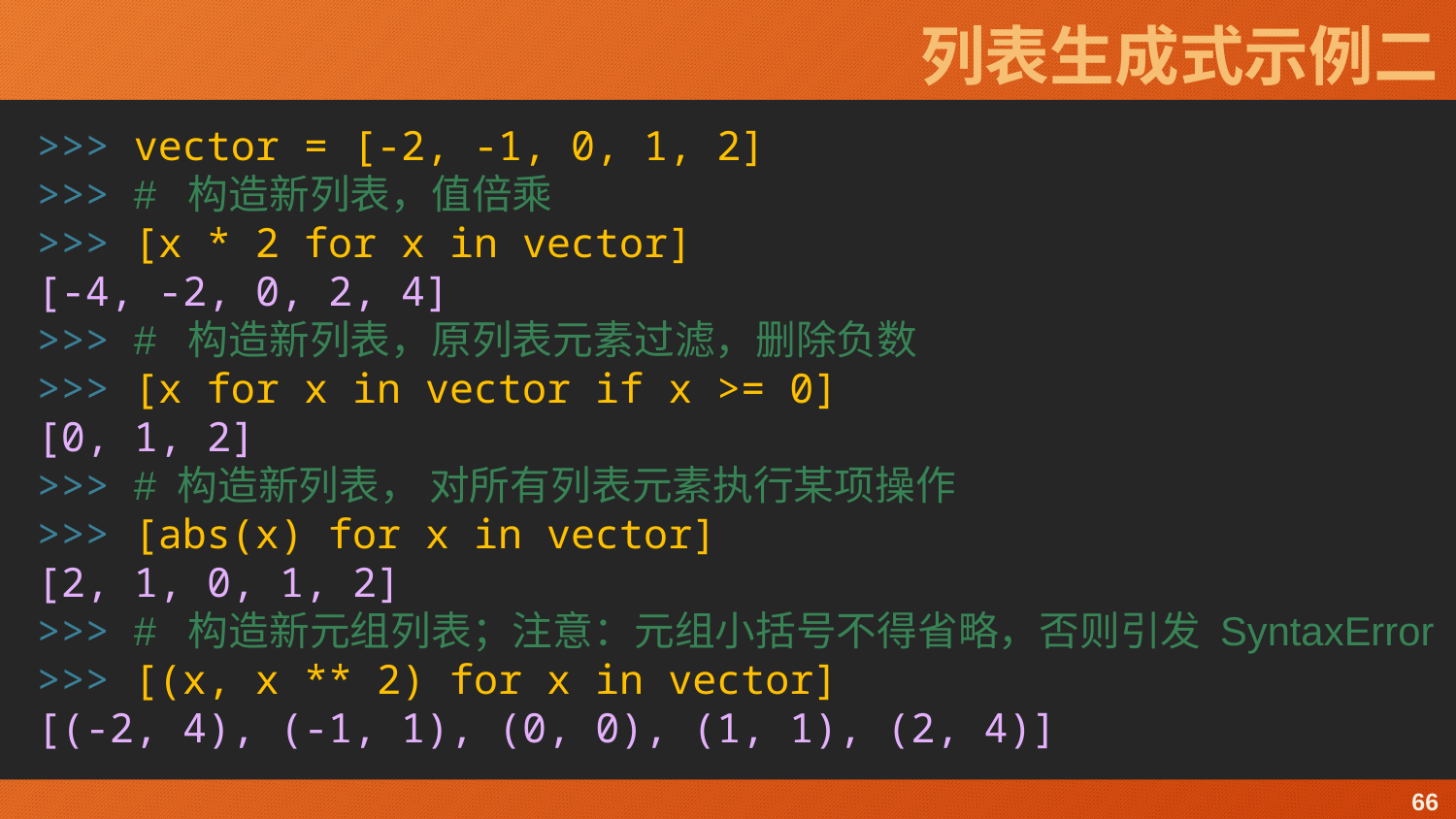

# 列表生成式示例二
>>> vector = [-2, -1, 0, 1, 2]
>>> #  构造新列表，值倍乘
>>> [x * 2 for x in vector]
[-4, -2, 0, 2, 4]
>>> #  构造新列表，原列表元素过滤，删除负数
>>> [x for x in vector if x >= 0]
[0, 1, 2]
>>> # 构造新列表， 对所有列表元素执行某项操作
>>> [abs(x) for x in vector]
[2, 1, 0, 1, 2]
>>> #  构造新元组列表；注意：元组小括号不得省略，否则引发 SyntaxError
>>> [(x, x ** 2) for x in vector]
[(-2, 4), (-1, 1), (0, 0), (1, 1), (2, 4)]
66